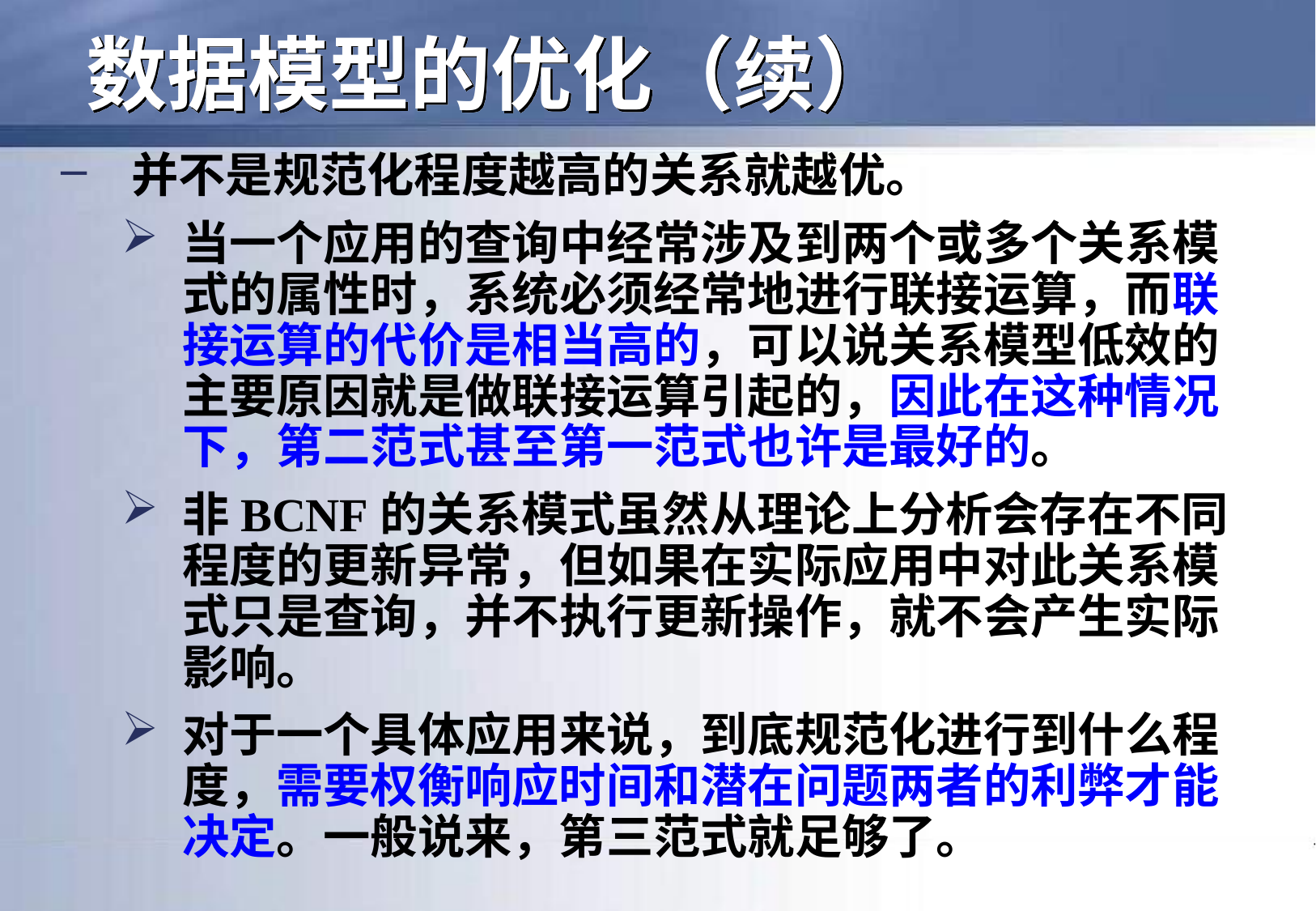

# 数据模型的优化（续）
并不是规范化程度越高的关系就越优。
当一个应用的查询中经常涉及到两个或多个关系模式的属性时，系统必须经常地进行联接运算，而联接运算的代价是相当高的，可以说关系模型低效的主要原因就是做联接运算引起的，因此在这种情况下，第二范式甚至第一范式也许是最好的。
非BCNF的关系模式虽然从理论上分析会存在不同程度的更新异常，但如果在实际应用中对此关系模式只是查询，并不执行更新操作，就不会产生实际影响。
对于一个具体应用来说，到底规范化进行到什么程度，需要权衡响应时间和潜在问题两者的利弊才能决定。一般说来，第三范式就足够了。
51